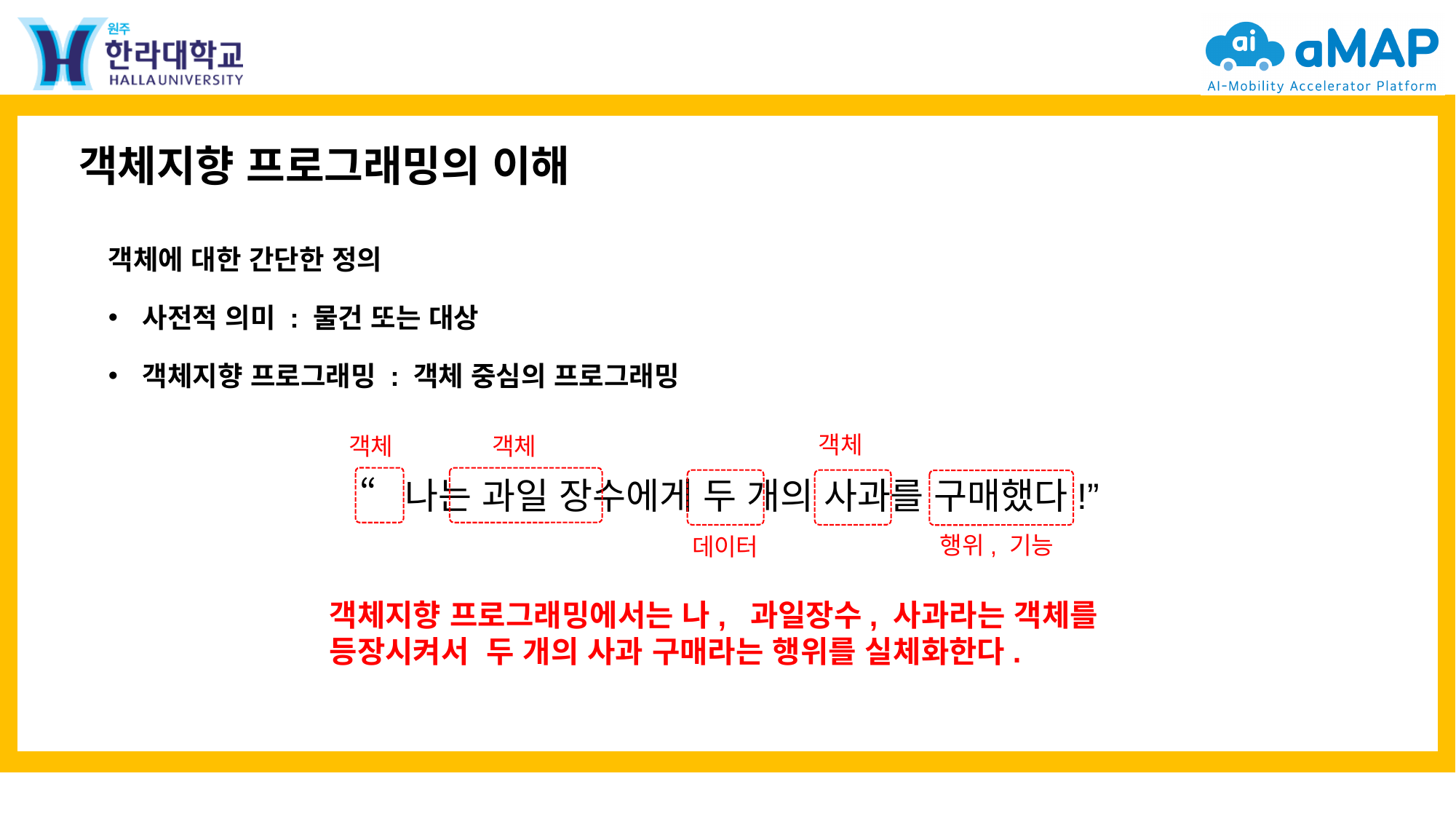

객체지향 프로그래밍의 이해
객체에 대한 간단한 정의
사전적 의미 : 물건 또는 대상
객체지향 프로그래밍 : 객체 중심의 프로그래밍
객체
객체
객체
“나는 과일 장수에게 두 개의 사과를 구매했다!”

행위, 기능
데이터
객체지향 프로그래밍에서는 나,  과일장수, 사과라는 객체를 등장시켜서  두 개의 사과 구매라는 행위를 실체화한다.